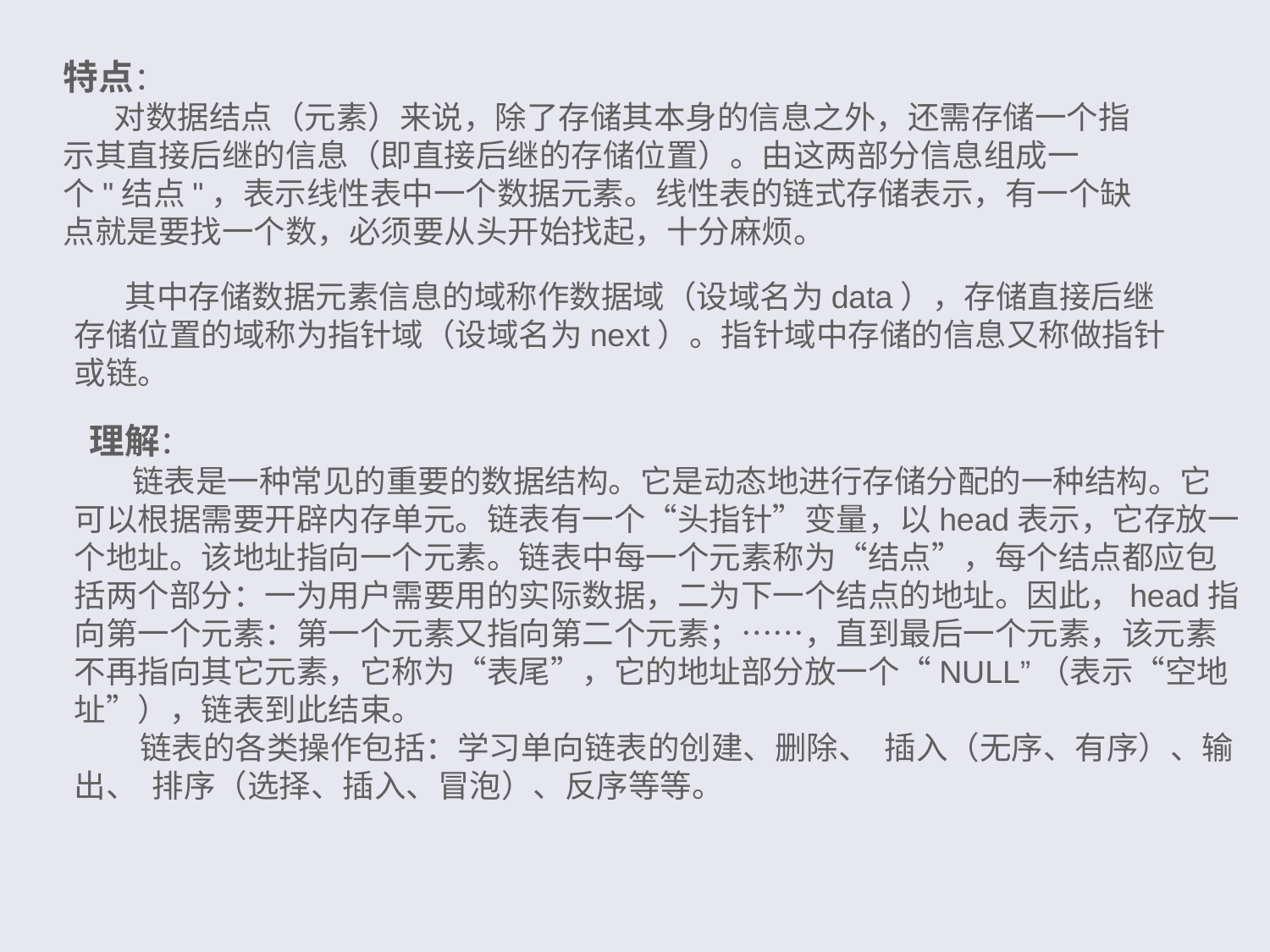

特点：
      对数据结点（元素）来说，除了存储其本身的信息之外，还需存储一个指示其直接后继的信息（即直接后继的存储位置）。由这两部分信息组成一个"结点"，表示线性表中一个数据元素。线性表的链式存储表示，有一个缺点就是要找一个数，必须要从头开始找起，十分麻烦。
      其中存储数据元素信息的域称作数据域（设域名为data），存储直接后继存储位置的域称为指针域（设域名为next）。指针域中存储的信息又称做指针或链。
 理解：
       链表是一种常见的重要的数据结构。它是动态地进行存储分配的一种结构。它可以根据需要开辟内存单元。链表有一个“头指针”变量，以head表示，它存放一个地址。该地址指向一个元素。链表中每一个元素称为“结点”，每个结点都应包括两个部分：一为用户需要用的实际数据，二为下一个结点的地址。因此，head指向第一个元素：第一个元素又指向第二个元素；……，直到最后一个元素，该元素不再指向其它元素，它称为“表尾”，它的地址部分放一个“NULL”（表示“空地址”），链表到此结束。
        链表的各类操作包括：学习单向链表的创建、删除、  插入（无序、有序）、输出、  排序（选择、插入、冒泡）、反序等等。